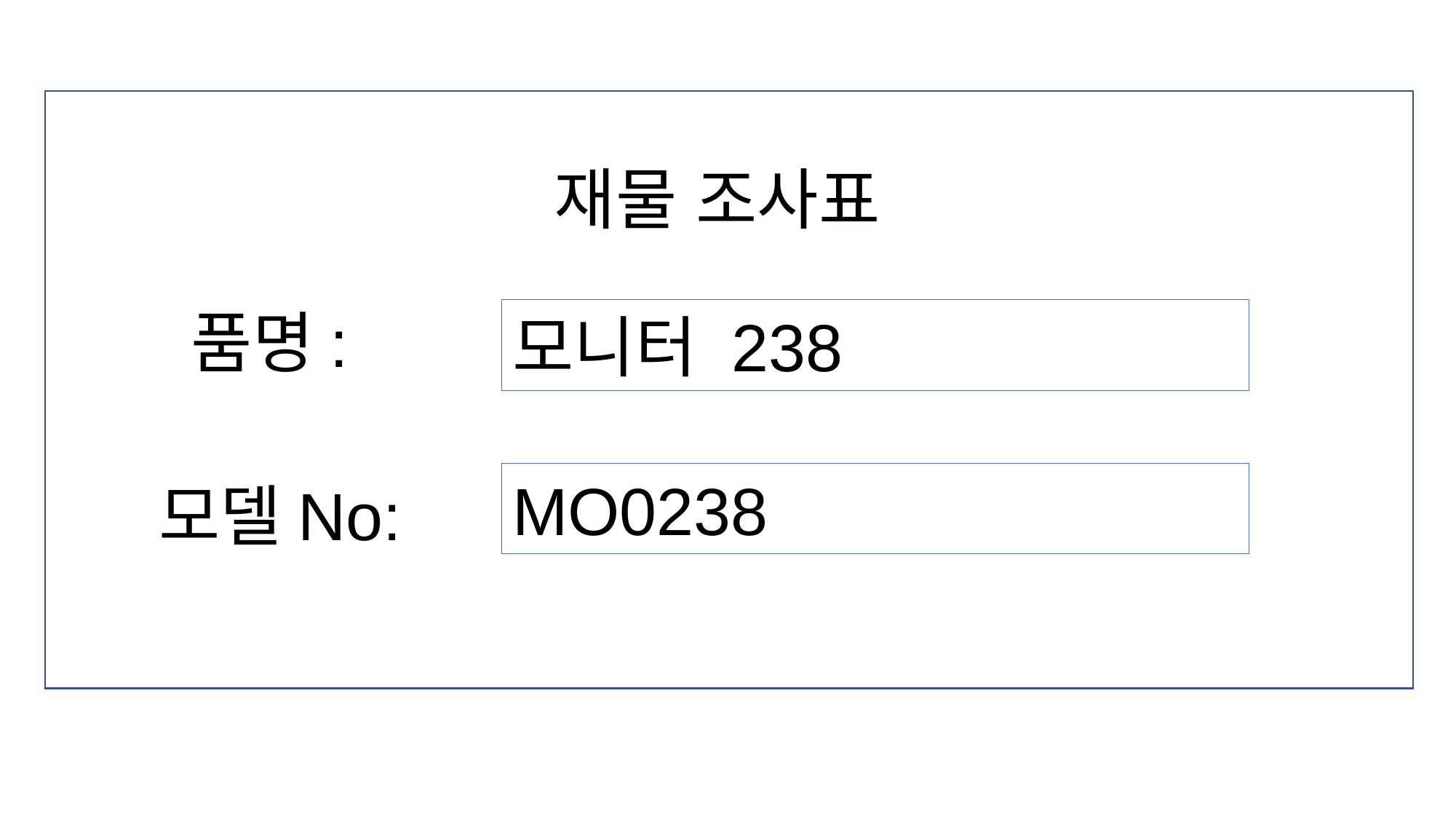

재물 조사표
품명:
모니터 238
MO0238
모델No: